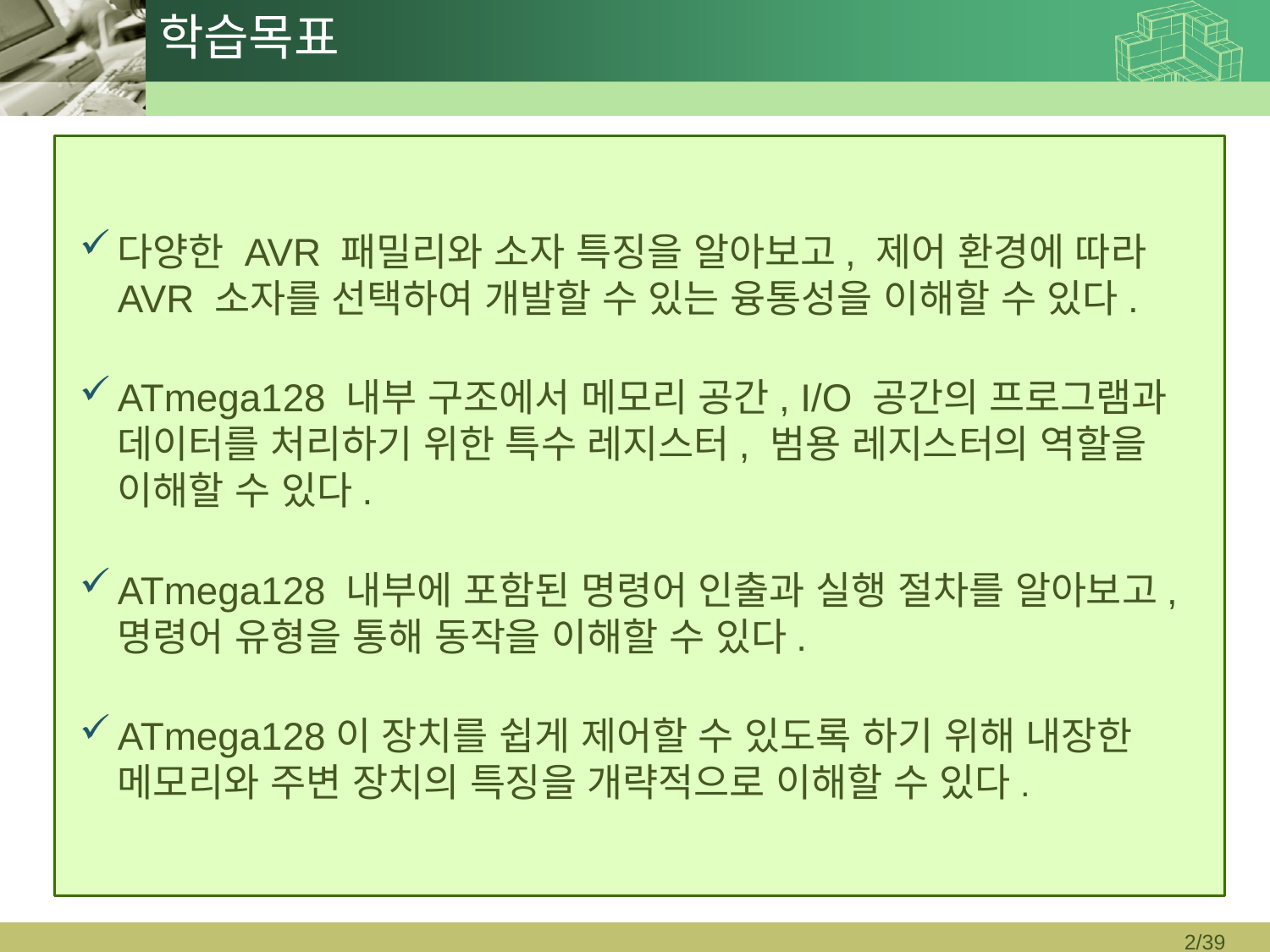

# 학습목표
다양한 AVR 패밀리와 소자 특징을 알아보고, 제어 환경에 따라 AVR 소자를 선택하여 개발할 수 있는 융통성을 이해할 수 있다.
ATmega128 내부 구조에서 메모리 공간, I/O 공간의 프로그램과 데이터를 처리하기 위한 특수 레지스터, 범용 레지스터의 역할을 이해할 수 있다.
ATmega128 내부에 포함된 명령어 인출과 실행 절차를 알아보고, 명령어 유형을 통해 동작을 이해할 수 있다.
ATmega128이 장치를 쉽게 제어할 수 있도록 하기 위해 내장한 메모리와 주변 장치의 특징을 개략적으로 이해할 수 있다.